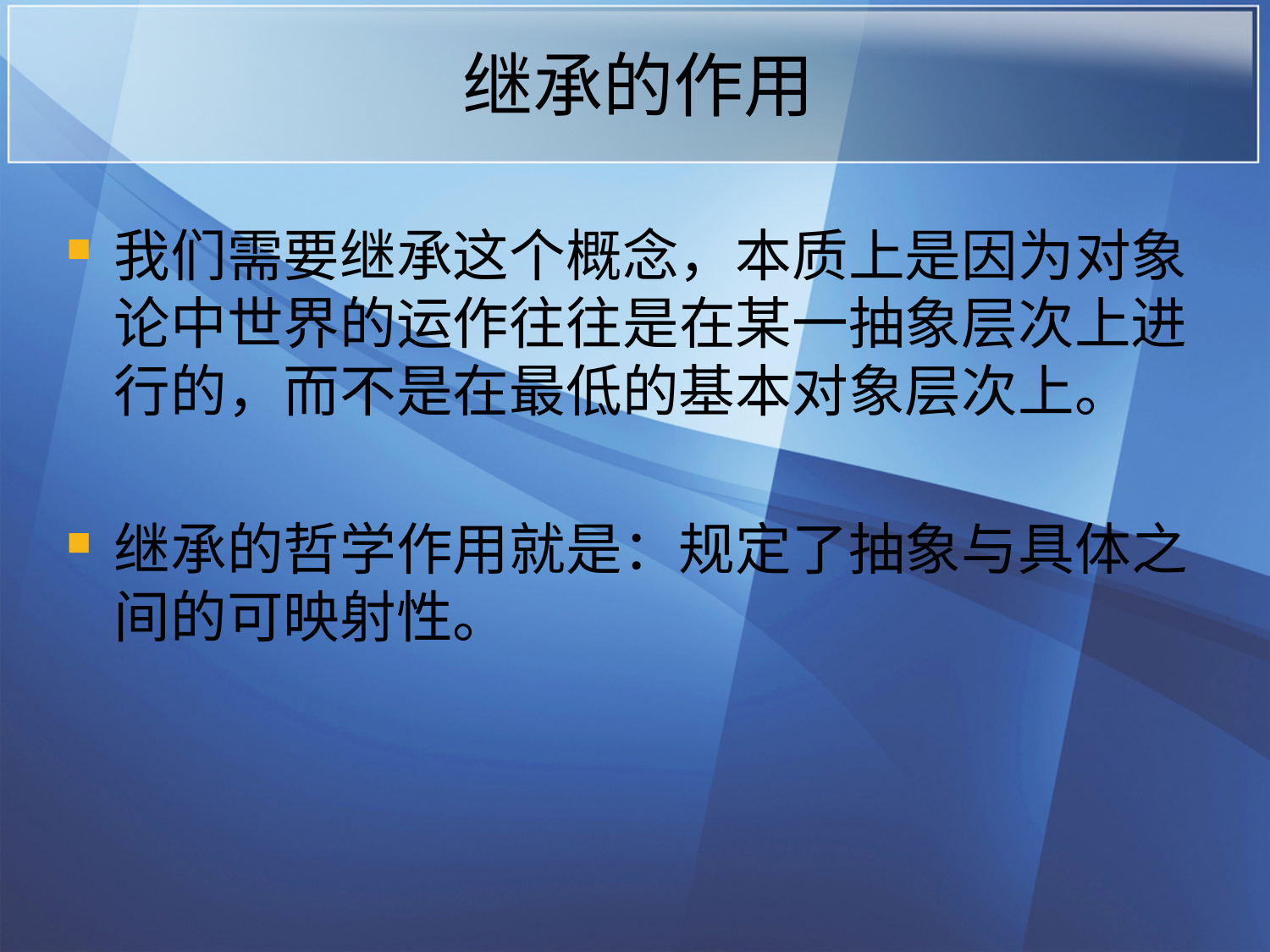

# 继承的作用
我们需要继承这个概念，本质上是因为对象论中世界的运作往往是在某一抽象层次上进行的，而不是在最低的基本对象层次上。

继承的哲学作用就是：规定了抽象与具体之间的可映射性。